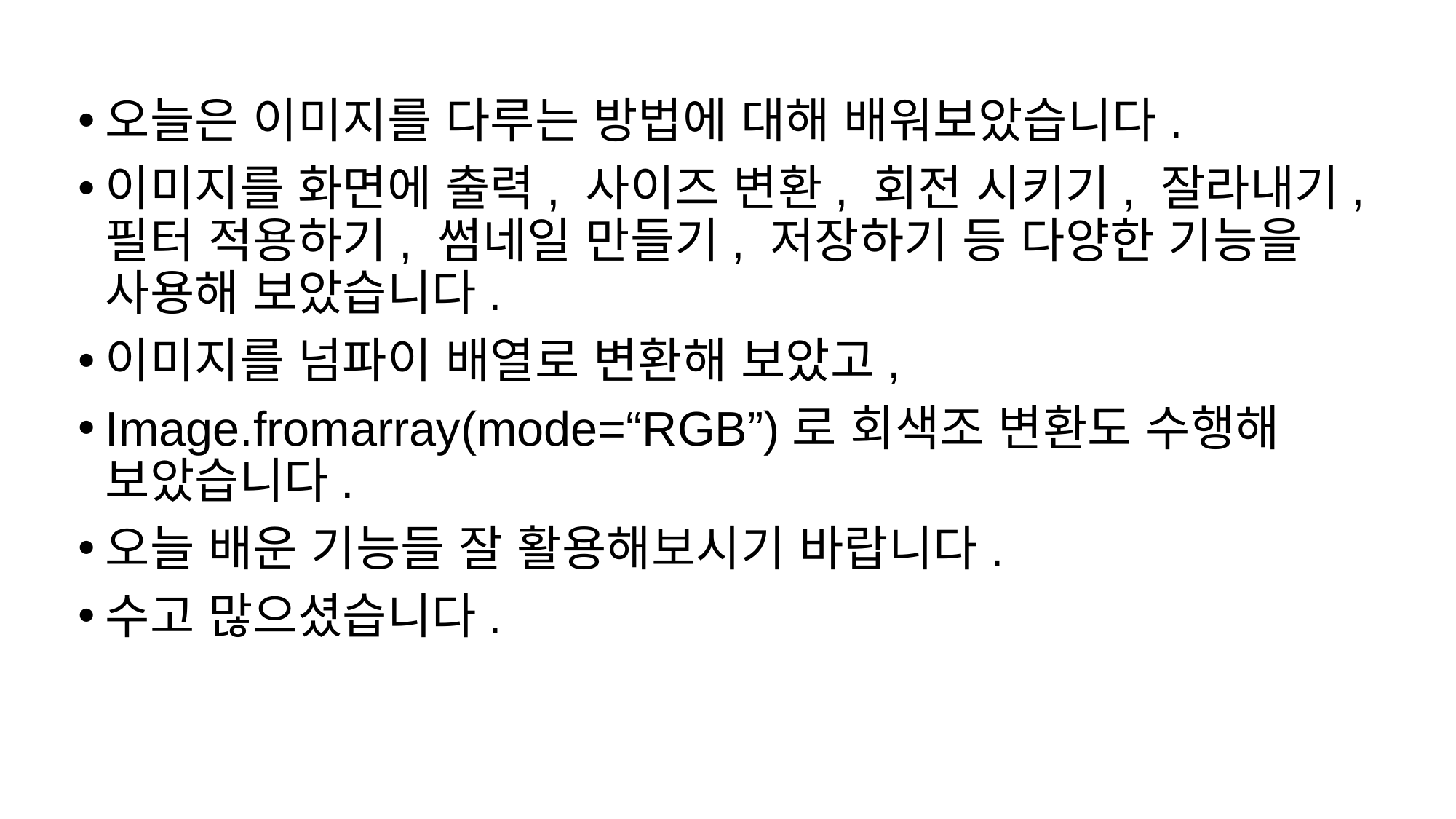

오늘은 이미지를 다루는 방법에 대해 배워보았습니다.
이미지를 화면에 출력, 사이즈 변환, 회전 시키기, 잘라내기, 필터 적용하기, 썸네일 만들기, 저장하기 등 다양한 기능을  사용해 보았습니다.
이미지를 넘파이 배열로 변환해 보았고,
Image.fromarray(mode=“RGB”)로 회색조 변환도 수행해 보았습니다.
오늘 배운 기능들 잘 활용해보시기 바랍니다.
수고 많으셨습니다.